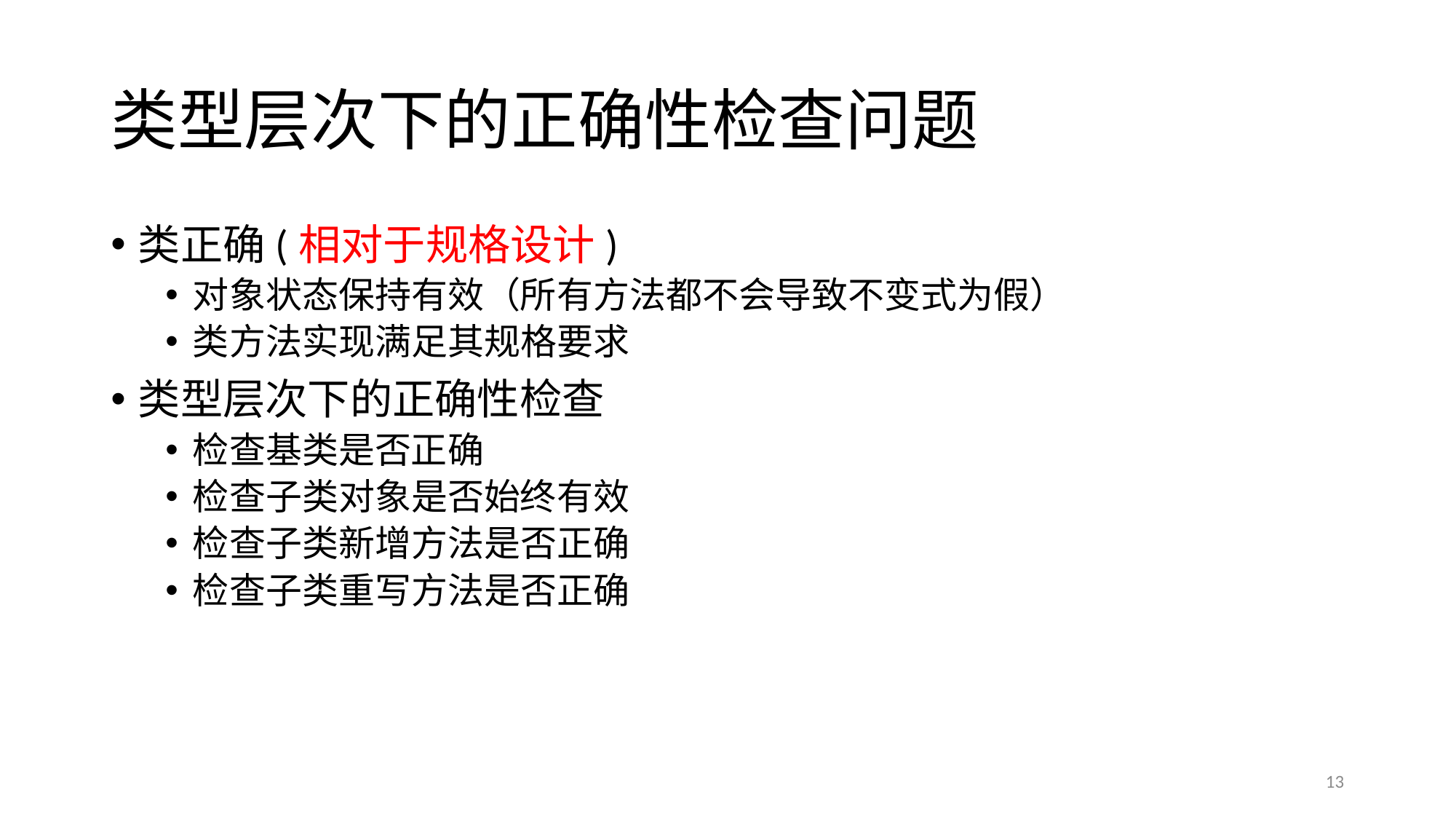

# 类型层次下的正确性检查问题
类正确(相对于规格设计)
对象状态保持有效（所有方法都不会导致不变式为假）
类方法实现满足其规格要求
类型层次下的正确性检查
检查基类是否正确
检查子类对象是否始终有效
检查子类新增方法是否正确
检查子类重写方法是否正确
13